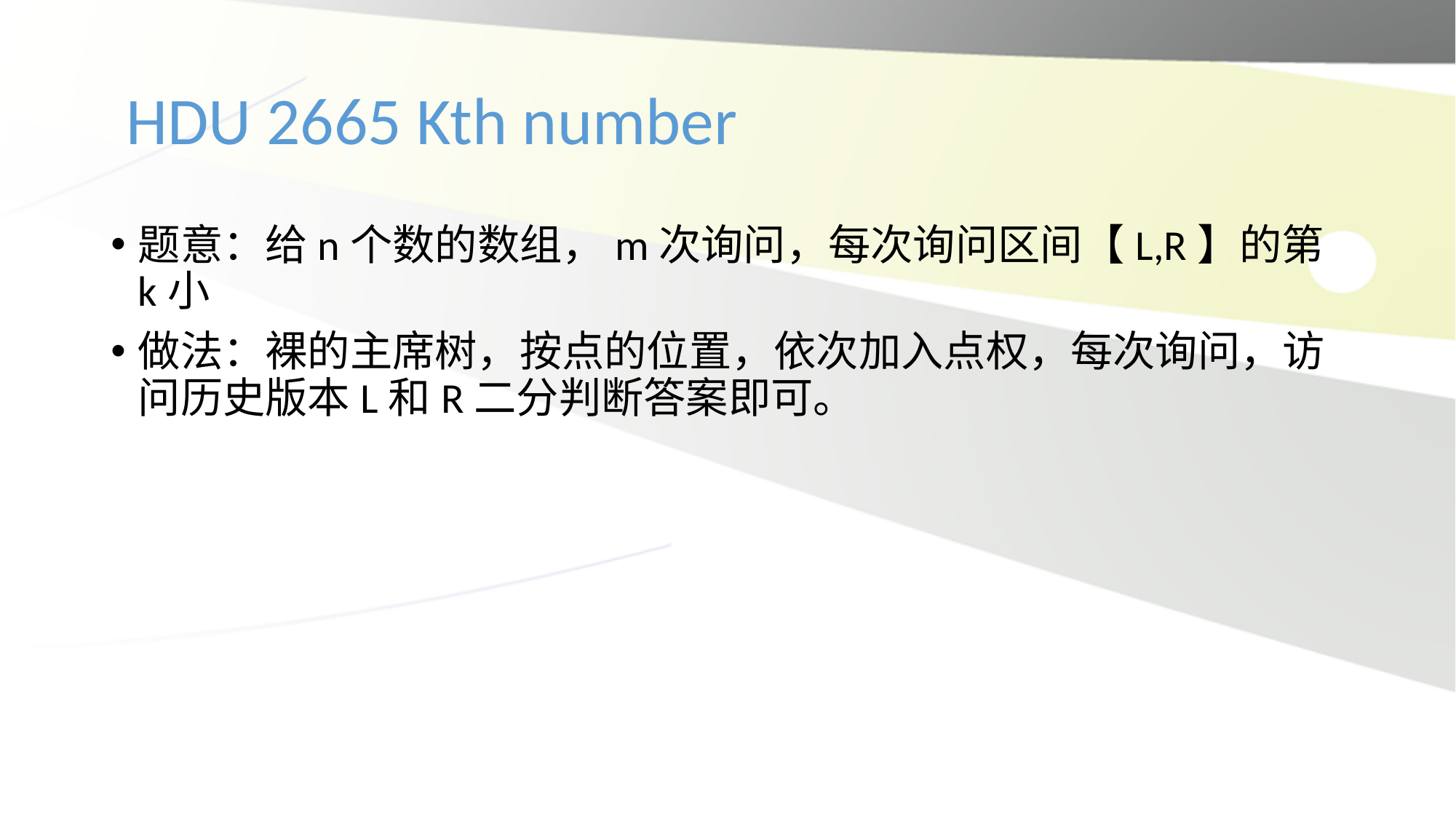

# HDU 2665 Kth number
题意：给n个数的数组，m次询问，每次询问区间【L,R】的第k小
做法：裸的主席树，按点的位置，依次加入点权，每次询问，访问历史版本L和R二分判断答案即可。